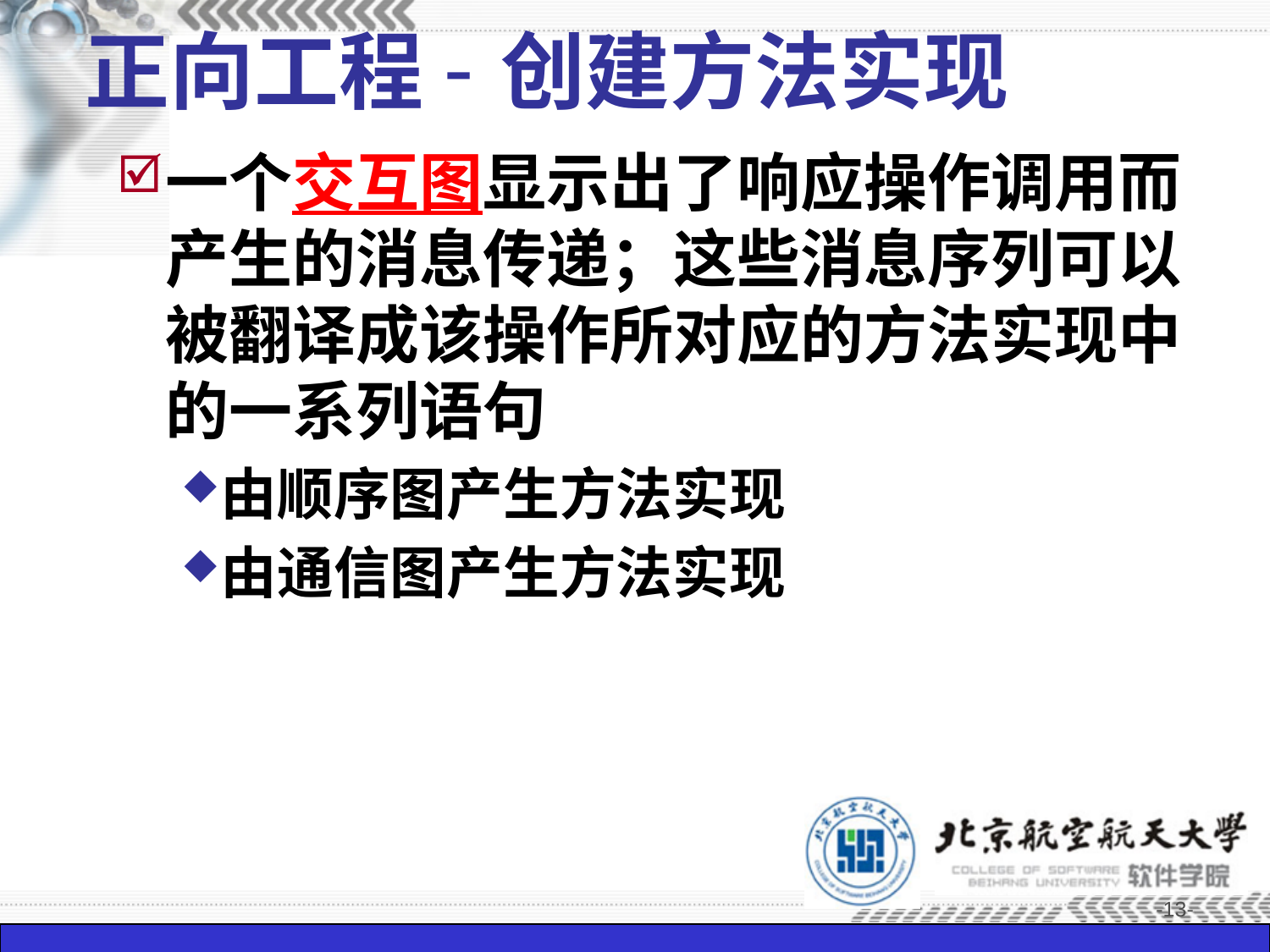

# 正向工程-创建方法实现
一个交互图显示出了响应操作调用而产生的消息传递；这些消息序列可以被翻译成该操作所对应的方法实现中的一系列语句
由顺序图产生方法实现
由通信图产生方法实现

-13-